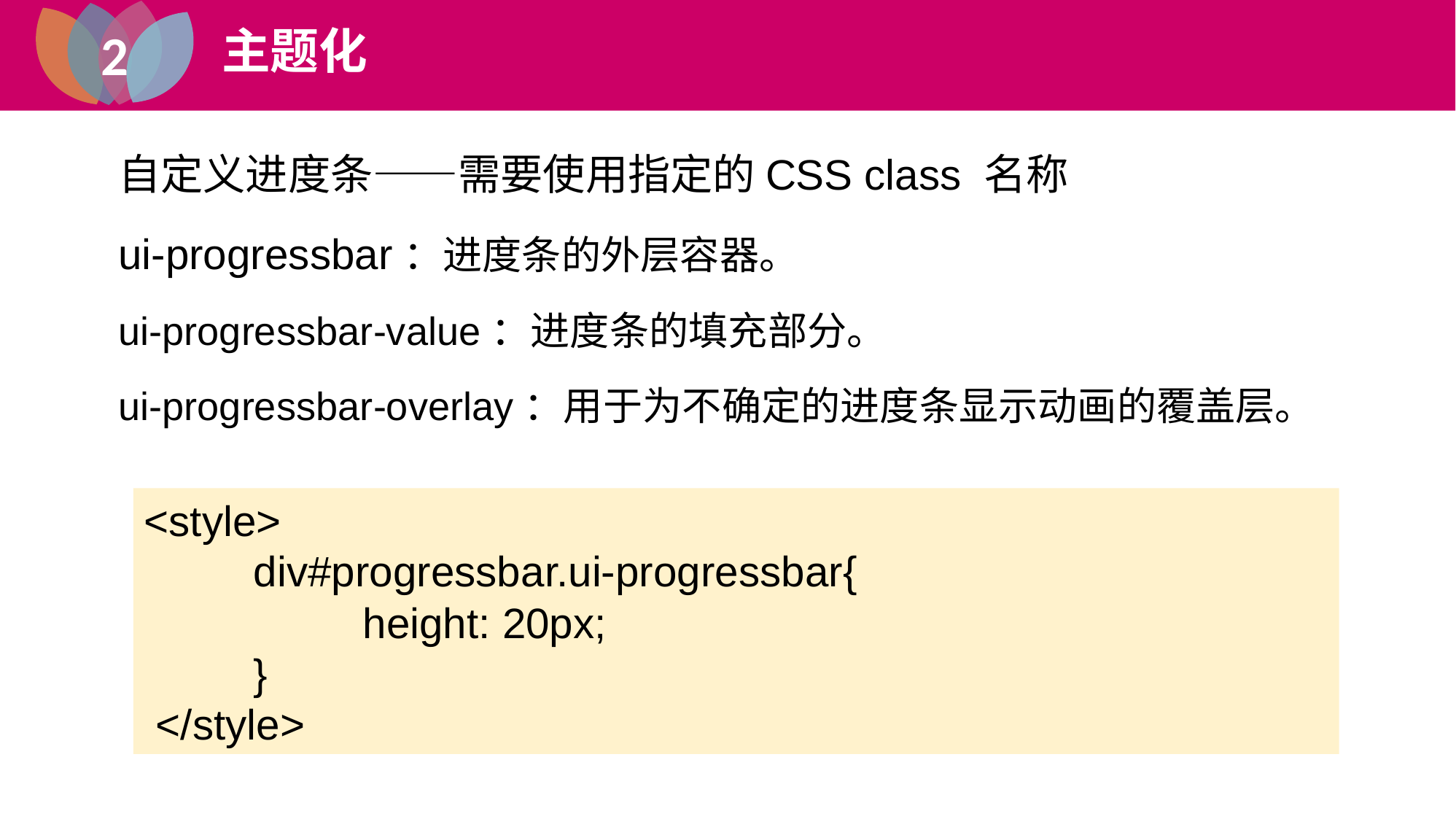

2
主题化
2
自定义进度条——需要使用指定的CSS class 名称
ui-progressbar：进度条的外层容器。
ui-progressbar-value：进度条的填充部分。
ui-progressbar-overlay：用于为不确定的进度条显示动画的覆盖层。
<style>
    	div#progressbar.ui-progressbar{
    		height: 20px;
    	}
 </style>